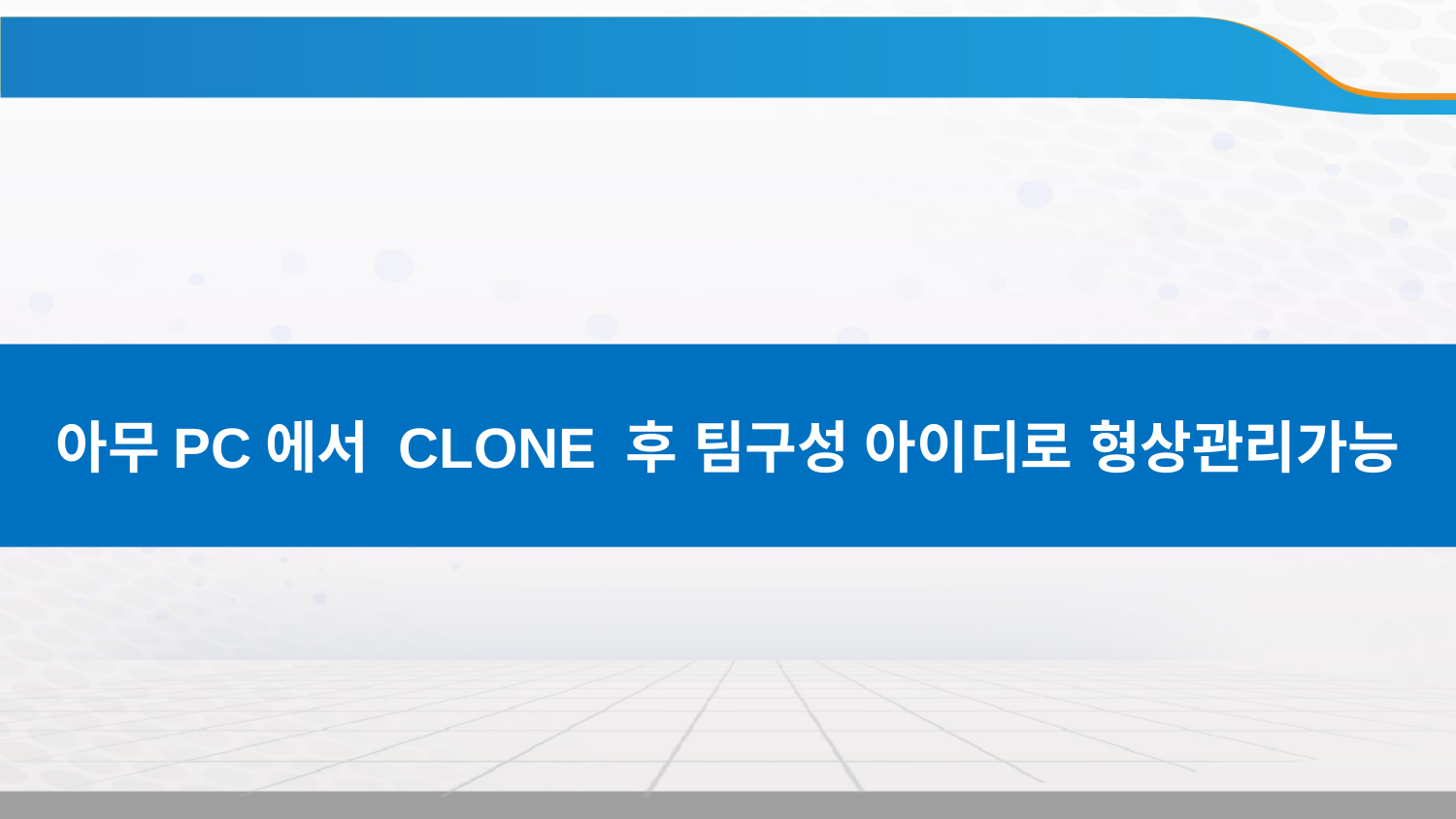

4. Git Clone을 통해 프로젝트 다운도르 및 동시 관리
아무PC에서 CLONE 후 팀구성 아이디로 형상관리가능